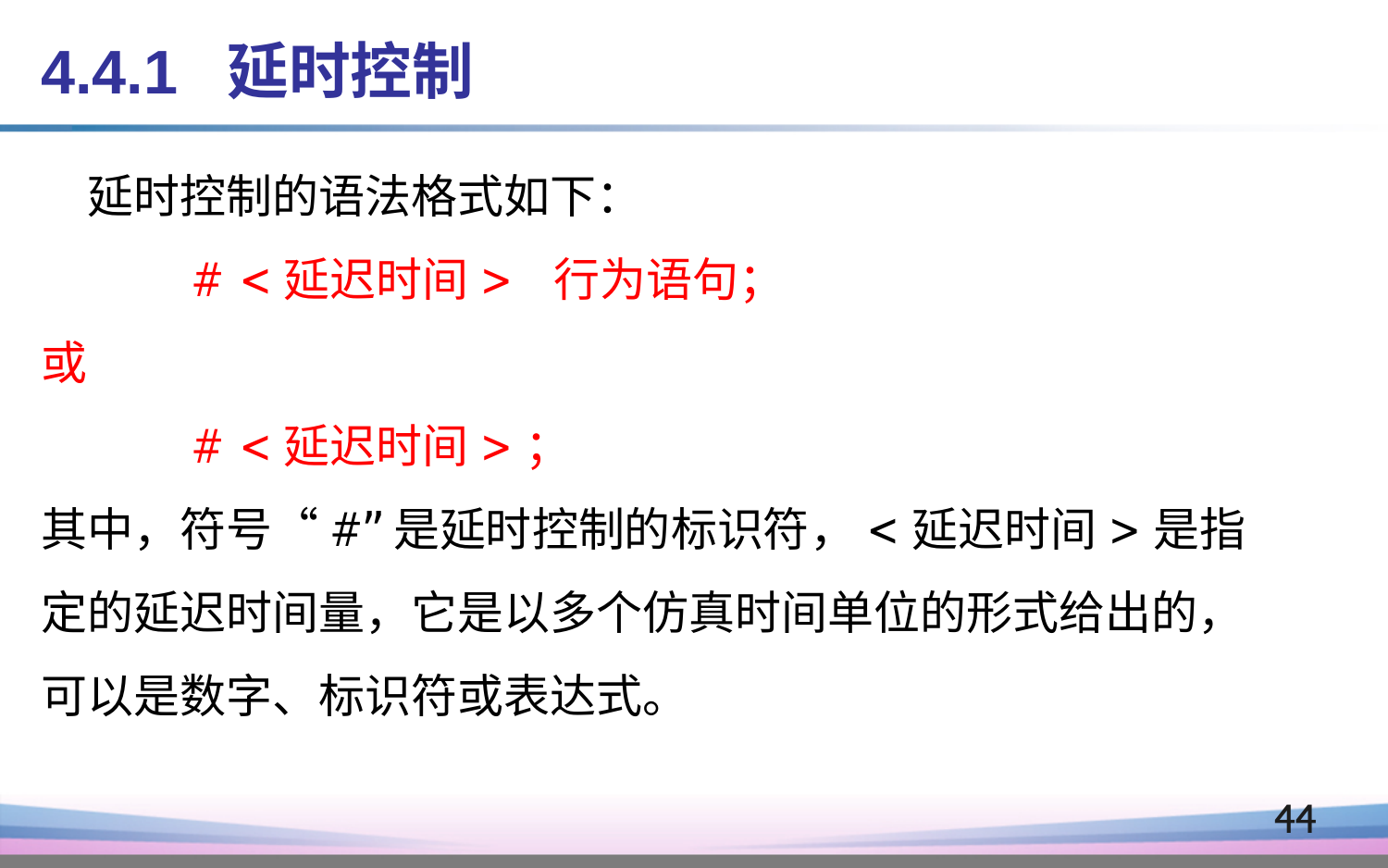

4.4.1  延时控制
# 延时控制的语法格式如下： 　　　# <延迟时间>  行为语句； 或 　　　# <延迟时间>； 其中，符号“#”是延时控制的标识符，<延迟时间>是指定的延迟时间量，它是以多个仿真时间单位的形式给出的，可以是数字、标识符或表达式。
44